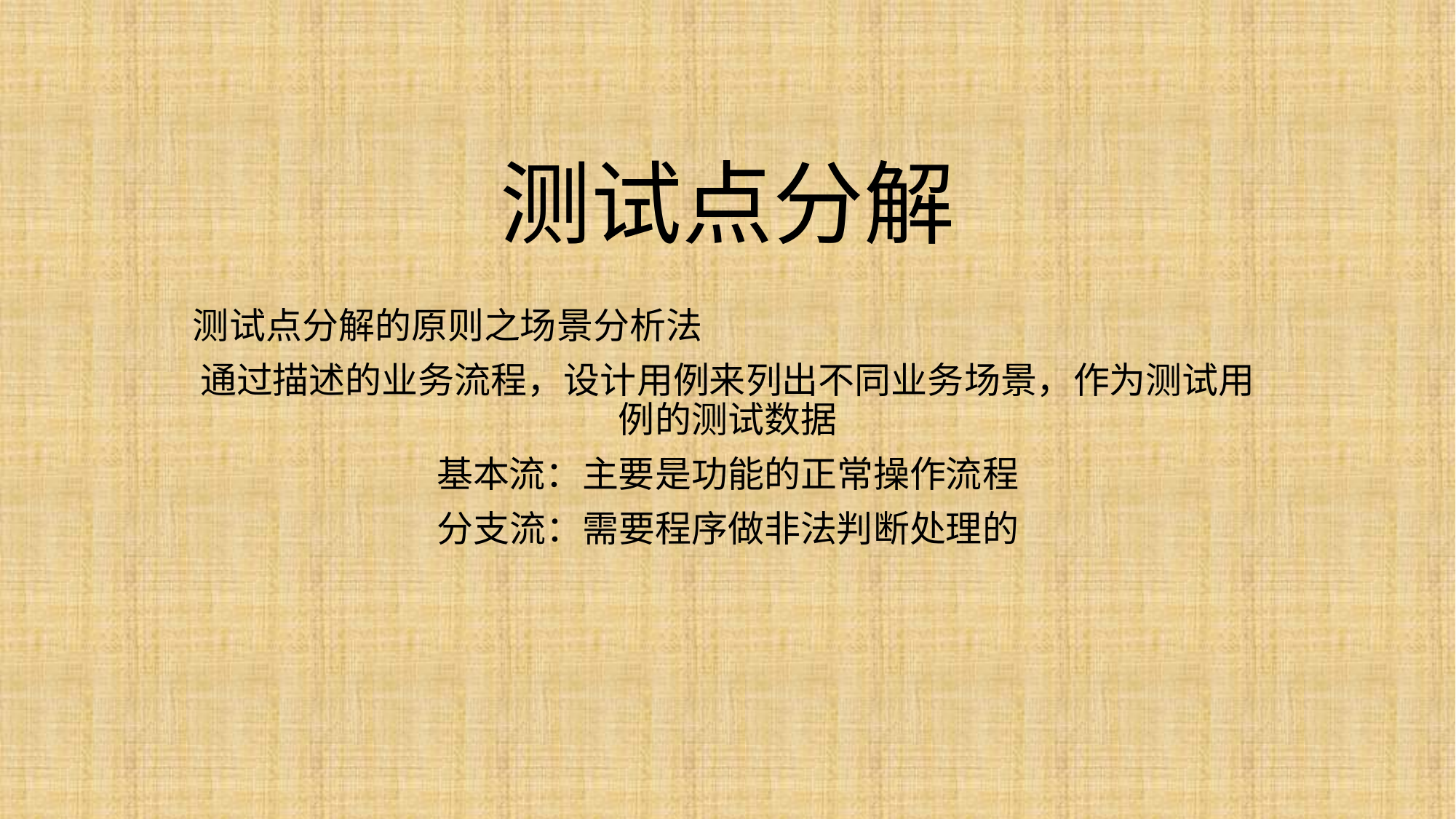

# 测试点分解
测试点分解的原则之场景分析法
通过描述的业务流程，设计用例来列出不同业务场景，作为测试用例的测试数据
基本流：主要是功能的正常操作流程
分支流：需要程序做非法判断处理的